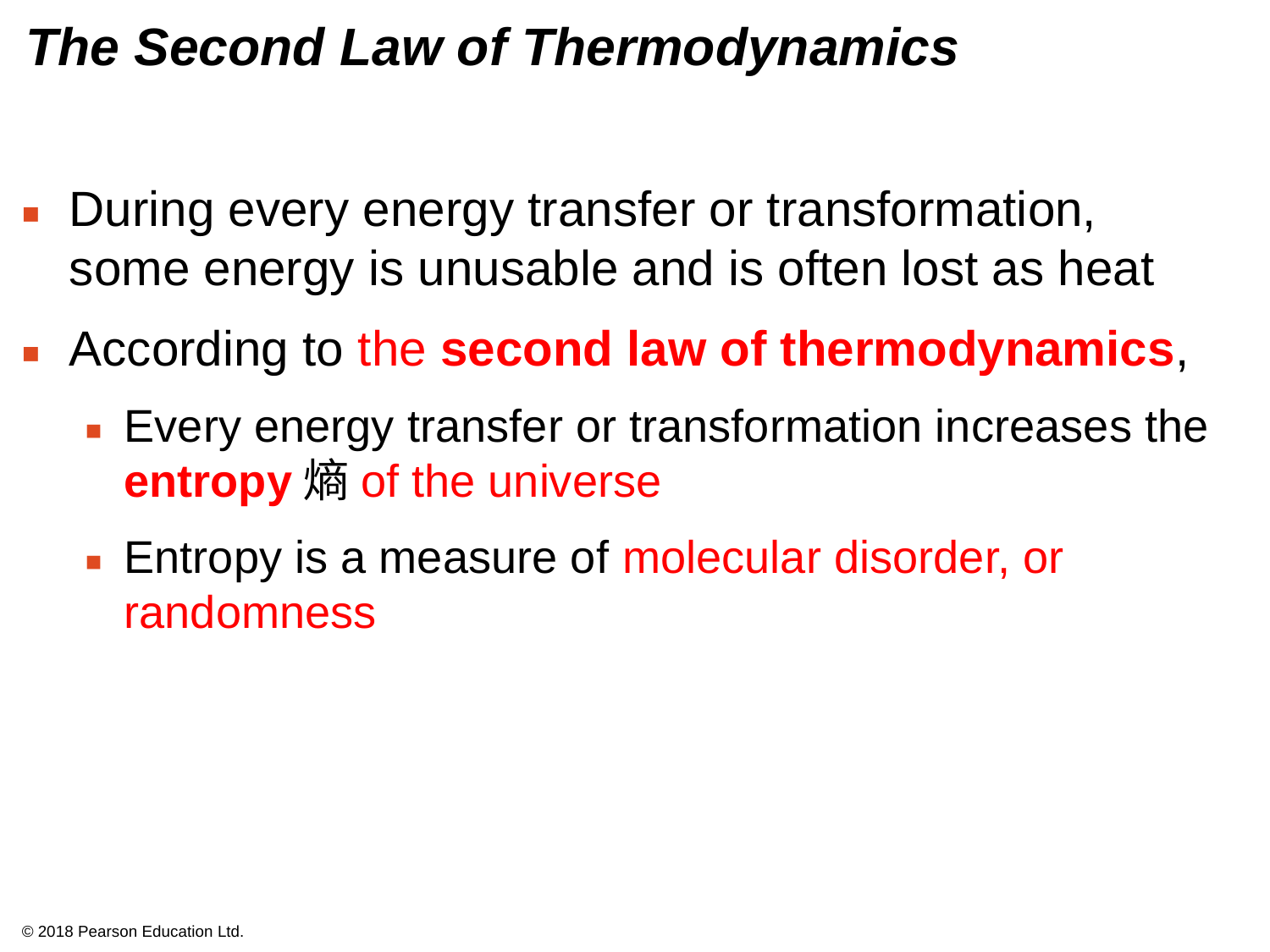

# The Second Law of Thermodynamics
During every energy transfer or transformation, some energy is unusable and is often lost as heat
According to the second law of thermodynamics,
Every energy transfer or transformation increases the entropy熵of the universe
Entropy is a measure of molecular disorder, or randomness
© 2018 Pearson Education Ltd.